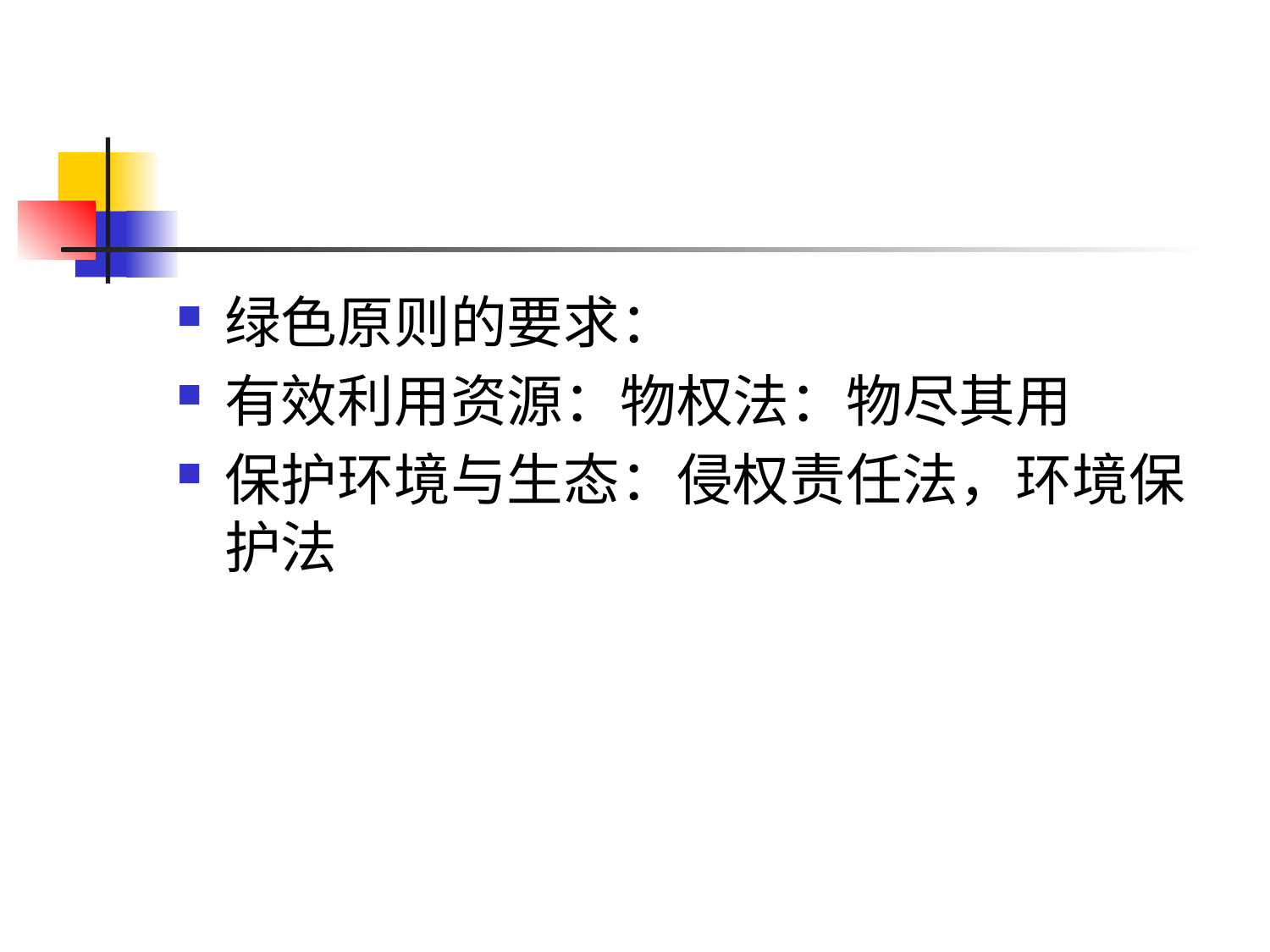

#
绿色原则的要求：
有效利用资源：物权法：物尽其用
保护环境与生态：侵权责任法，环境保护法